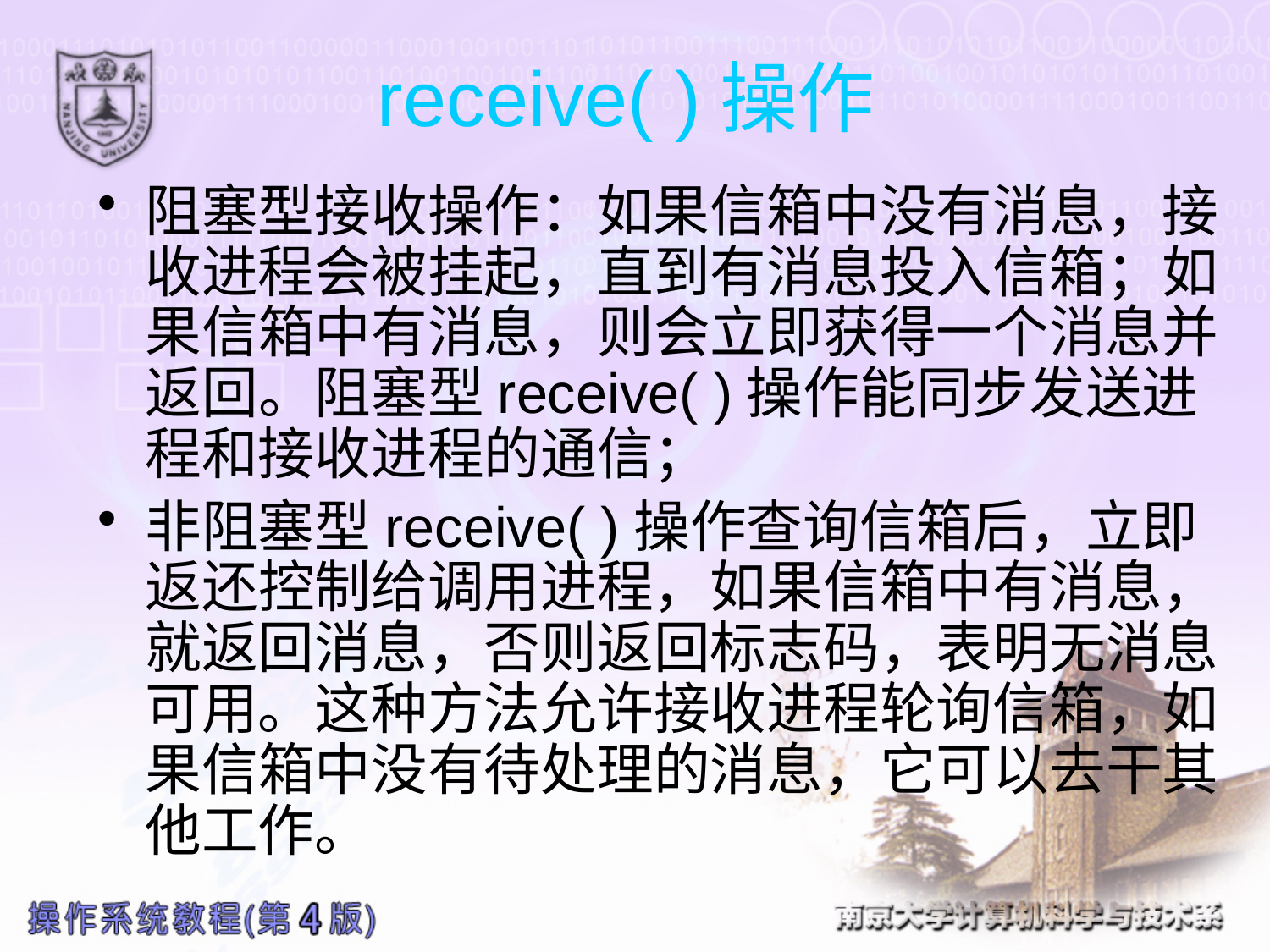

# receive( )操作
阻塞型接收操作：如果信箱中没有消息，接收进程会被挂起，直到有消息投入信箱；如果信箱中有消息，则会立即获得一个消息并返回。阻塞型receive( )操作能同步发送进程和接收进程的通信；
非阻塞型receive( )操作查询信箱后，立即返还控制给调用进程，如果信箱中有消息，就返回消息，否则返回标志码，表明无消息可用。这种方法允许接收进程轮询信箱，如果信箱中没有待处理的消息，它可以去干其他工作。